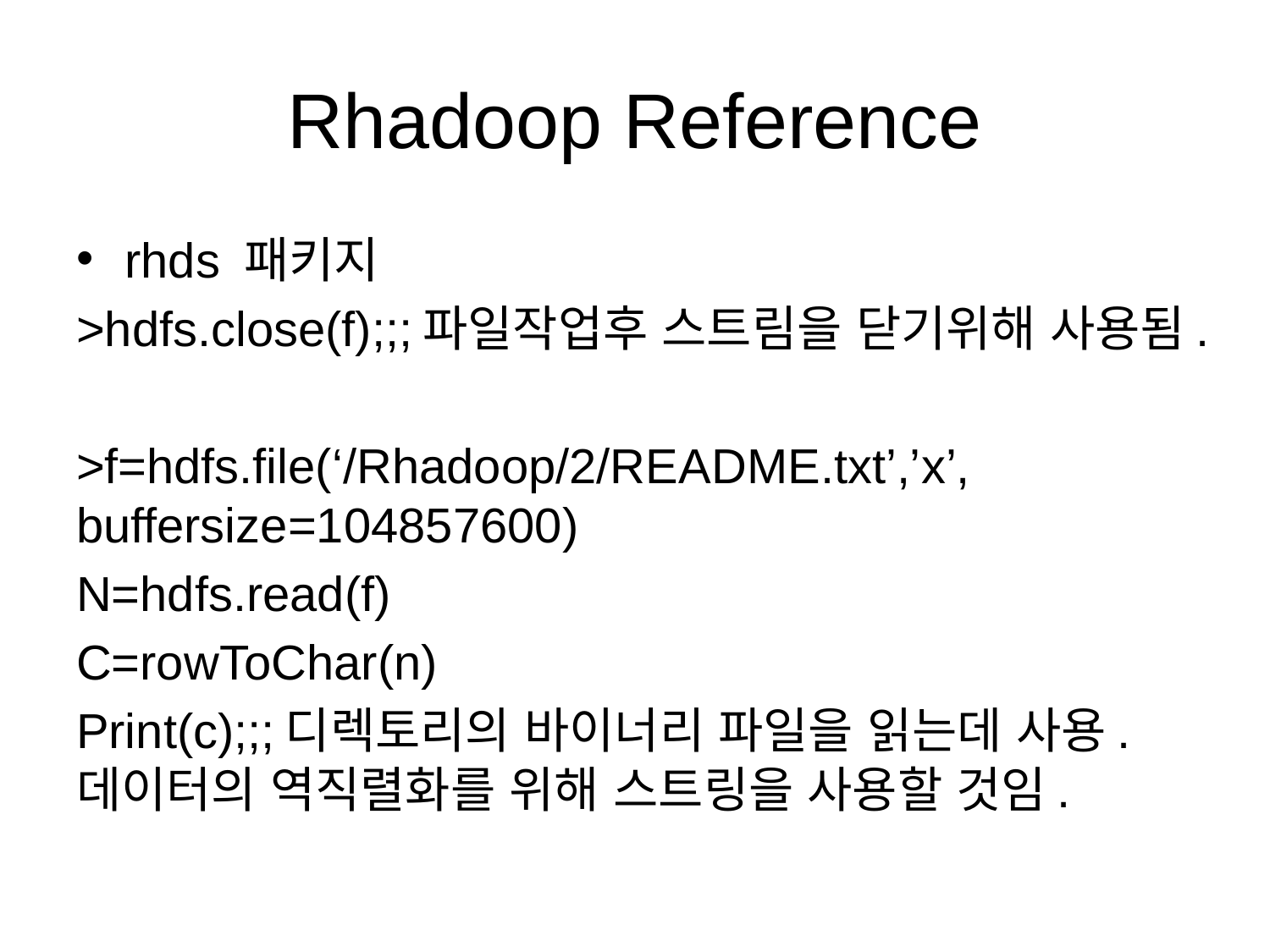

# Rhadoop Reference
rhds 패키지
>hdfs.close(f);;;파일작업후 스트림을 닫기위해 사용됨.

>f=hdfs.file(‘/Rhadoop/2/README.txt’,’x’, buffersize=104857600)
N=hdfs.read(f)
C=rowToChar(n)
Print(c);;;디렉토리의 바이너리 파일을 읽는데 사용. 데이터의 역직렬화를 위해 스트링을 사용할 것임.